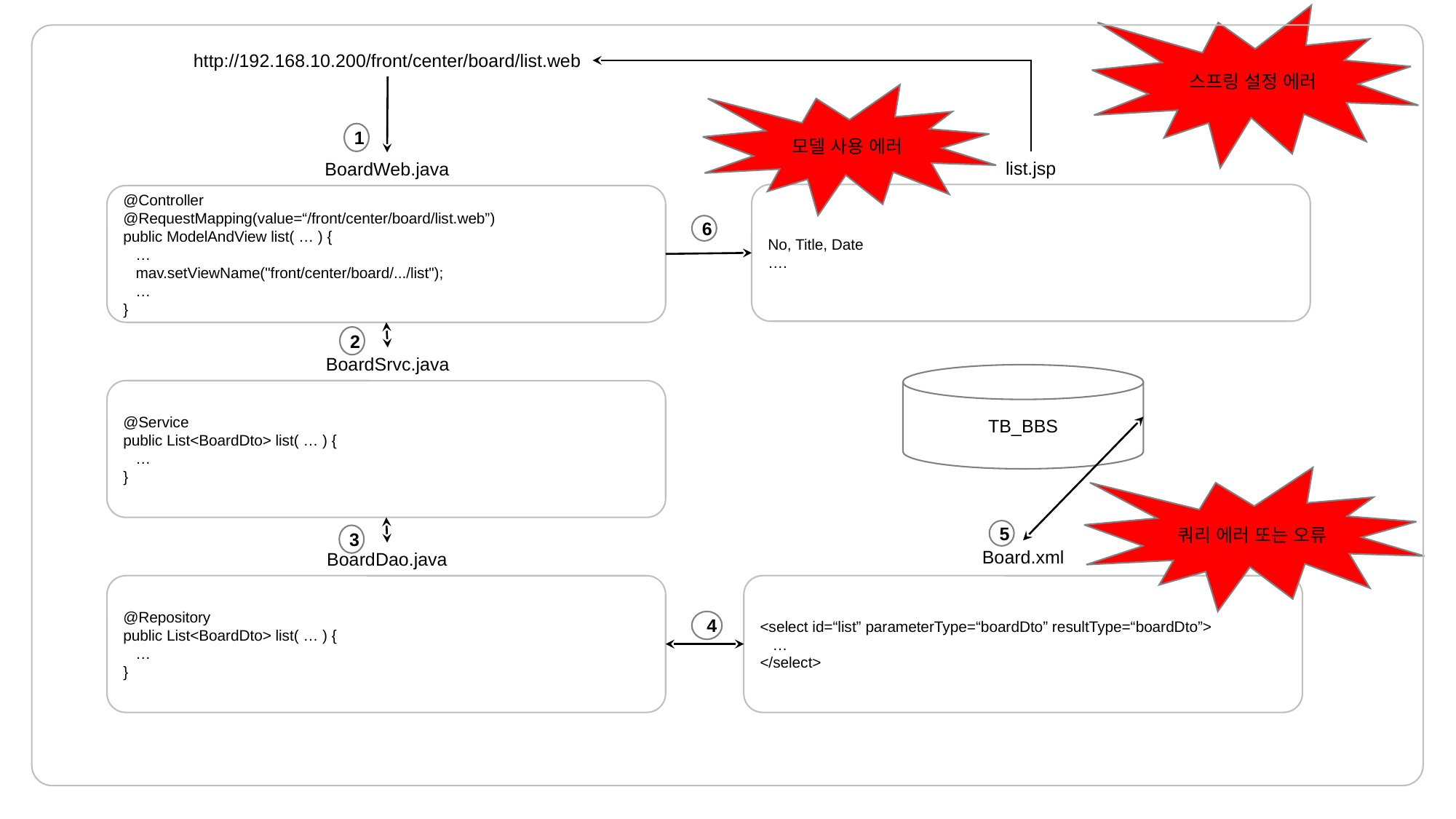

스프링 설정 에러

http://192.168.10.200/front/center/board/list.web
모델 사용 에러
1
list.jsp
No, Title, Date
….
BoardWeb.java
@Controller
@RequestMapping(value=“/front/center/board/list.web”)
public ModelAndView list( … ) {
   …
   mav.setViewName("front/center/board/.../list");
   …
}
6
2
BoardSrvc.java
@Service
public List<BoardDto> list( … ) {
   …
}
TB_BBS
쿼리 에러 또는 오류
5
3
Board.xml
<select id=“list” parameterType=“boardDto” resultType=“boardDto”>
   …
</select>
BoardDao.java
@Repository
public List<BoardDto> list( … ) {
   …
}
4